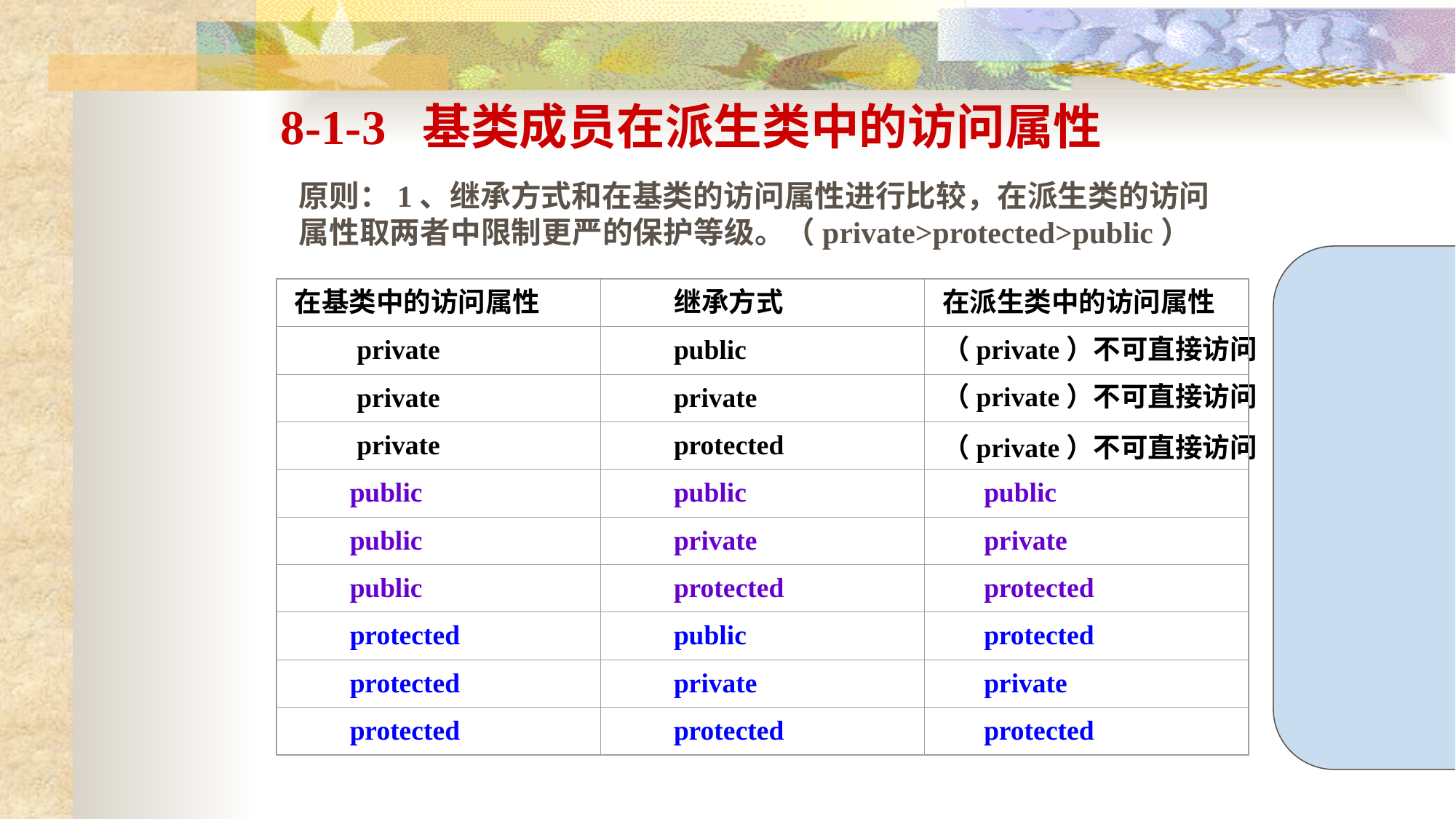

8-1-3  基类成员在派生类中的访问属性
原则：1、继承方式和在基类的访问属性进行比较，在派生类的访问属性取两者中限制更严的保护等级。（private>protected>public）

在基类中的访问属性

        继承方式

在派生类中的访问属性

         private

        public

（private）不可直接访问

（private）不可直接访问

（private）不可直接访问

         private

        private

         private

        protected

        public

        public

      public

        public

        private

      private

        public

        protected

      protected

        protected

        public

      protected

        protected

        private

      private

        protected

        protected

      protected